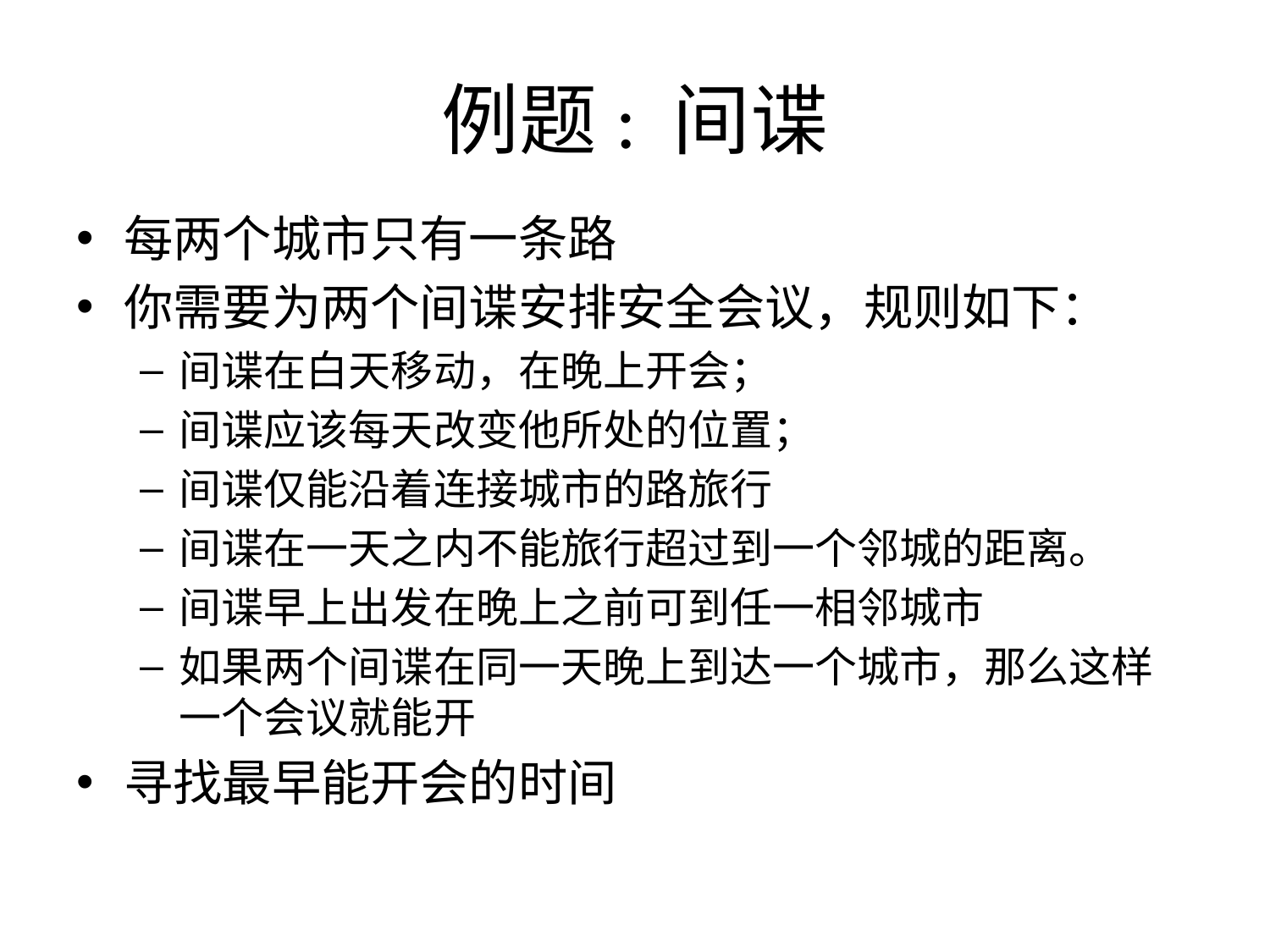

# 例题: 间谍
每两个城市只有一条路
你需要为两个间谍安排安全会议，规则如下：
间谍在白天移动，在晚上开会；
间谍应该每天改变他所处的位置；
间谍仅能沿着连接城市的路旅行
间谍在一天之内不能旅行超过到一个邻城的距离。
间谍早上出发在晚上之前可到任一相邻城市
如果两个间谍在同一天晚上到达一个城市，那么这样一个会议就能开
寻找最早能开会的时间